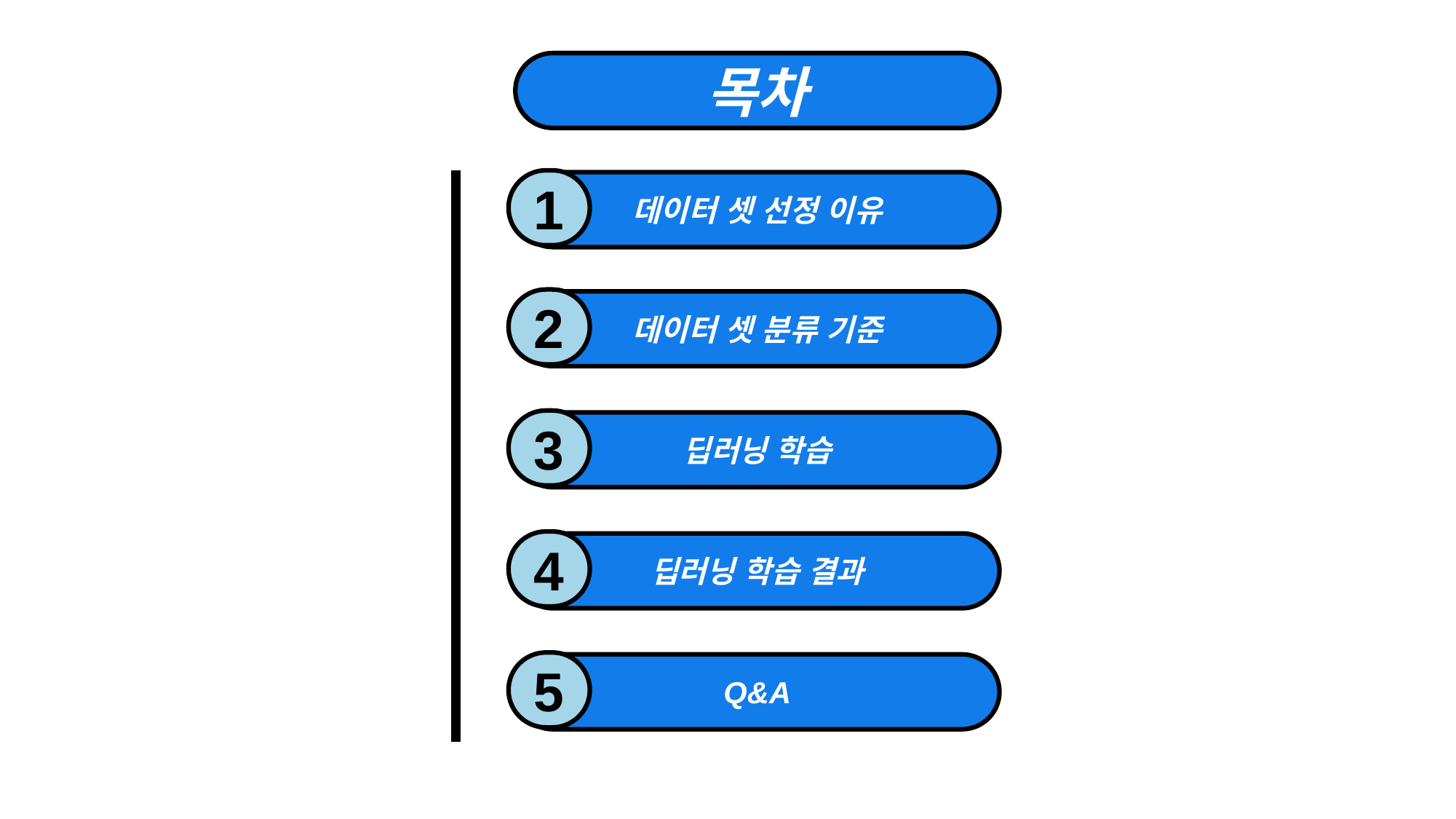

목차
1
데이터 셋 선정 이유
2
데이터 셋 분류 기준
3
딥러닝 학습
4
딥러닝 학습 결과
5
Q&A